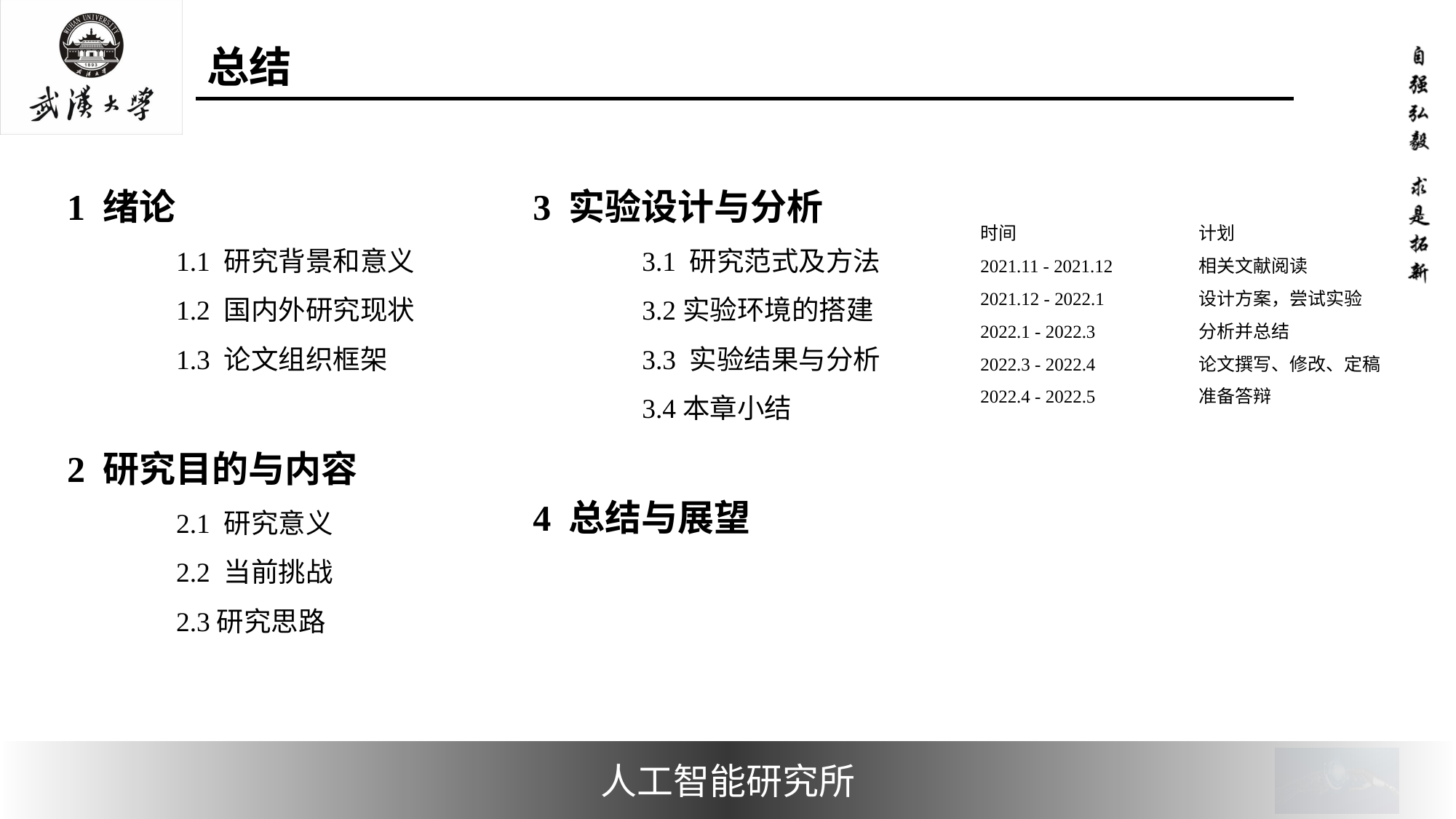

# 总结
1 绪论
	1.1 研究背景和意义
	1.2 国内外研究现状
	1.3 论文组织框架

2 研究目的与内容
	2.1 研究意义
	2.2 当前挑战
	2.3研究思路

3 实验设计与分析
	3.1 研究范式及方法
	3.2实验环境的搭建
	3.3 实验结果与分析
	3.4本章小结

4 总结与展望
时间		计划
2021.11 - 2021.12	相关文献阅读
2021.12 - 2022.1	设计方案，尝试实验
2022.1 - 2022.3	分析并总结
2022.3 - 2022.4	论文撰写、修改、定稿
2022.4 - 2022.5	准备答辩
17